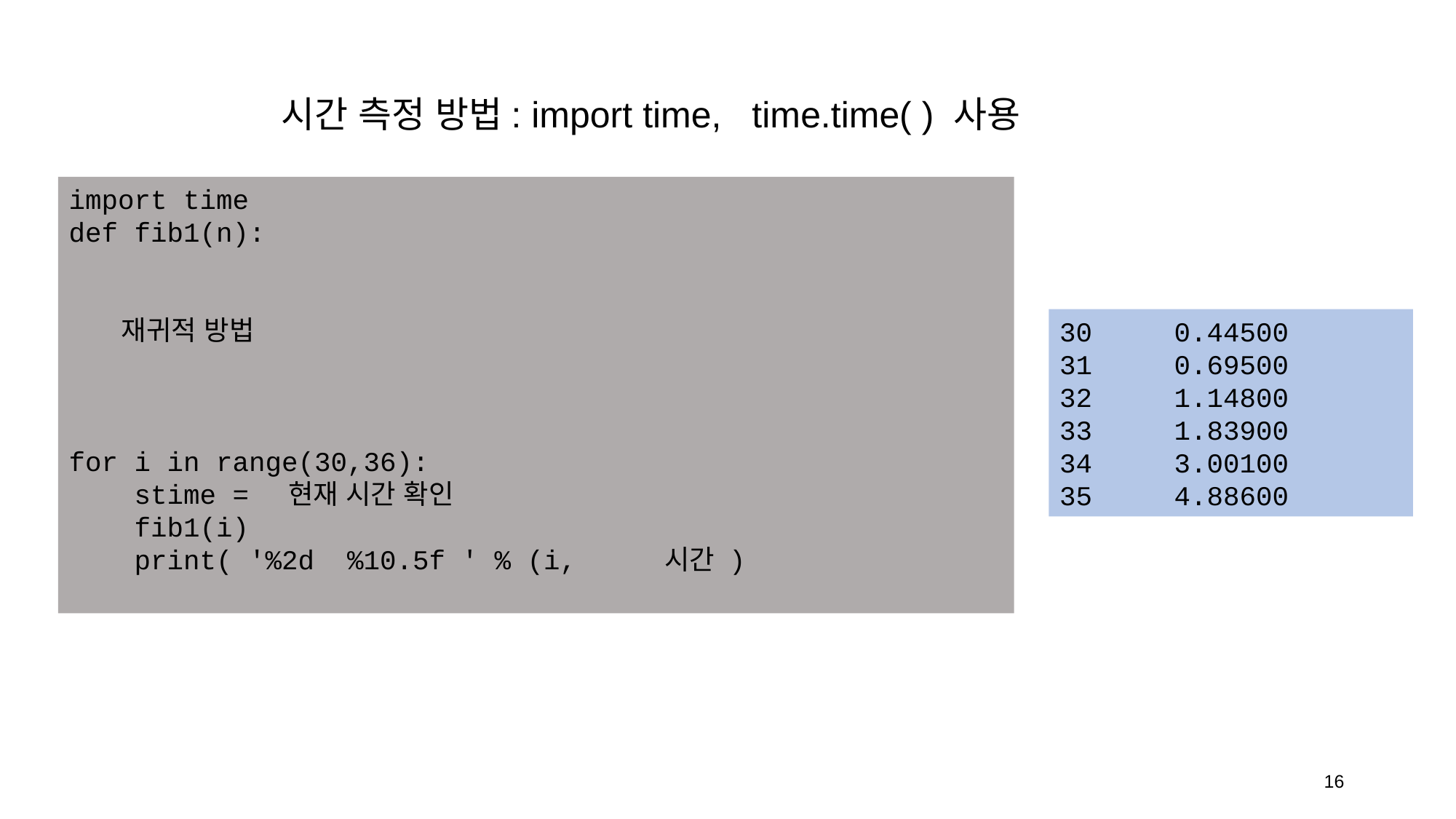

시간 측정 방법: import time,   time.time( ) 사용
import time
def fib1(n):

      재귀적 방법

for i in range(30,36):
    stime =  현재 시간 확인
    fib1(i)
    print( '%2d  %10.5f ' % (i,     시간 )

30     0.44500
31     0.69500
32     1.14800
33     1.83900
34     3.00100
35     4.88600
16